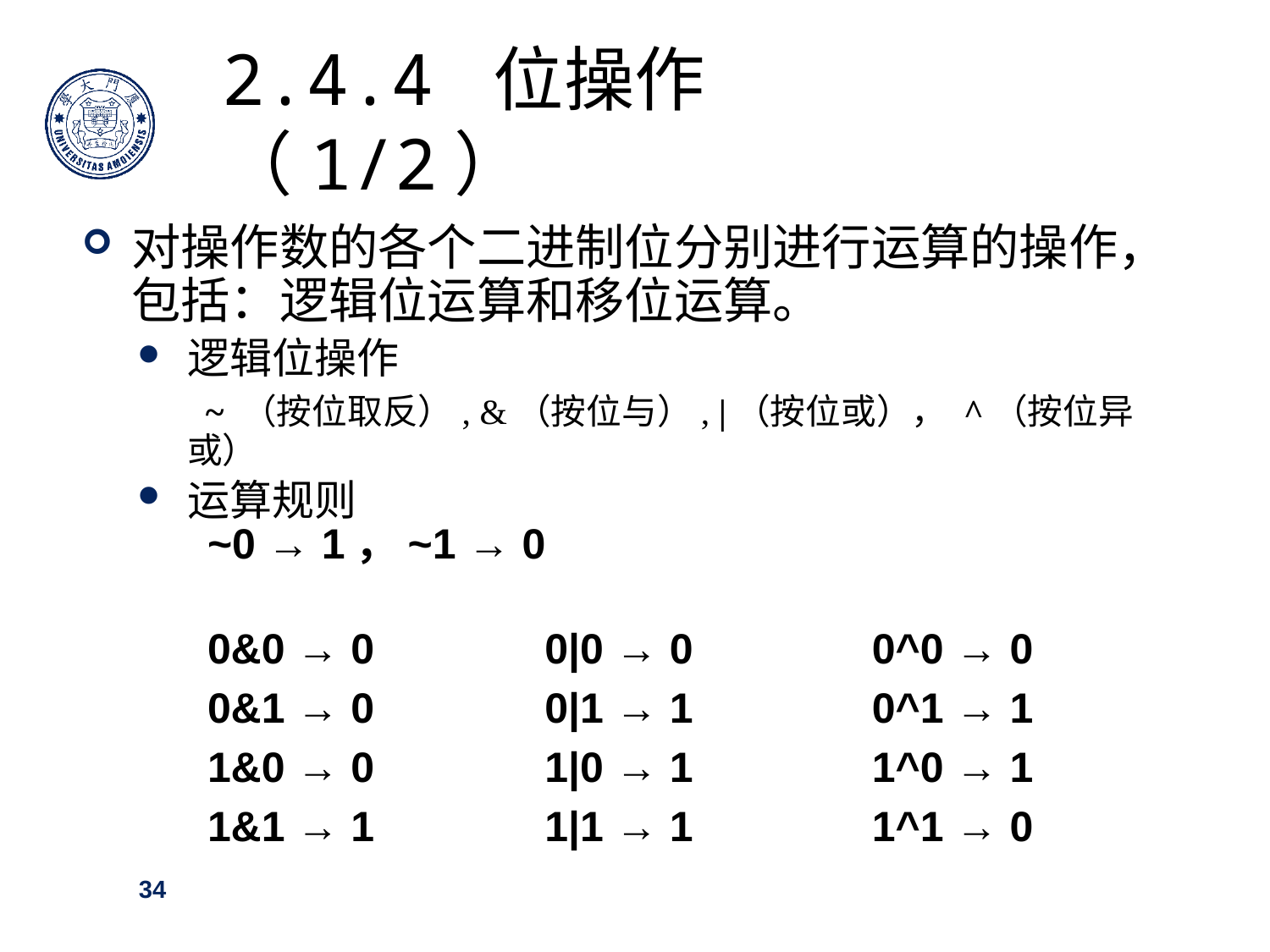

2.4.4 位操作（1/2）
对操作数的各个二进制位分别进行运算的操作，包括：逻辑位运算和移位运算。
逻辑位操作
       ~ （按位取反）, &（按位与）, |（按位或）， ^（按位异或）
运算规则
~0 → 1，~1 → 0
0&0 → 0
0&1 → 0
1&0 → 0
1&1 → 1
0|0 → 0
0|1 → 1
1|0 → 1
1|1 → 1
0^0 → 0
0^1 → 1
1^0 → 1
1^1 → 0
34